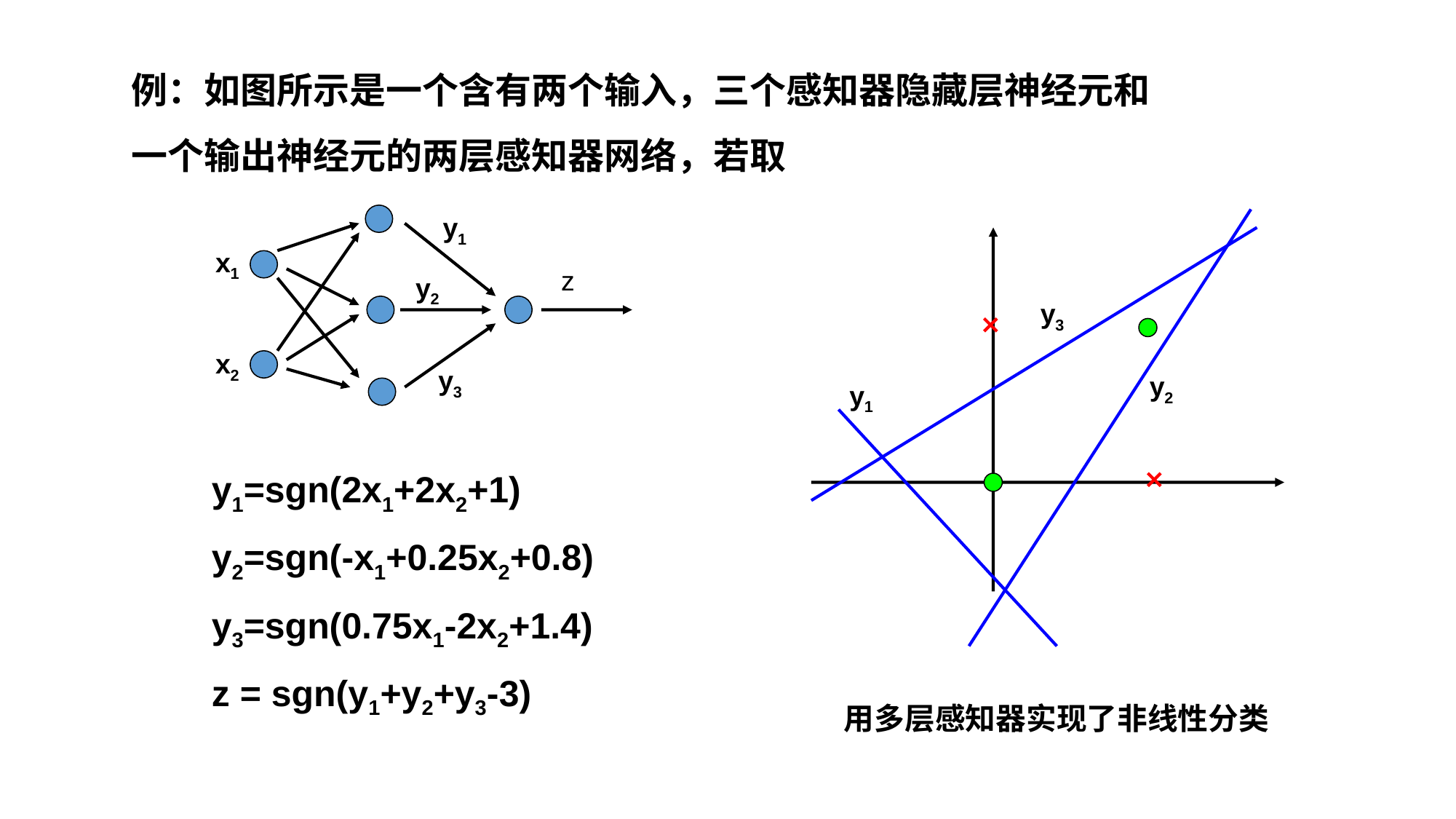

例：如图所示是一个含有两个输入，三个感知器隐藏层神经元和一个输出神经元的两层感知器网络，若取

y1

x1
z
y2
y3

x2
y3
y2
y1

y1=sgn(2x1+2x2+1)
y2=sgn(-x1+0.25x2+0.8)
y3=sgn(0.75x1-2x2+1.4)
z = sgn(y1+y2+y3-3)

用多层感知器实现了非线性分类